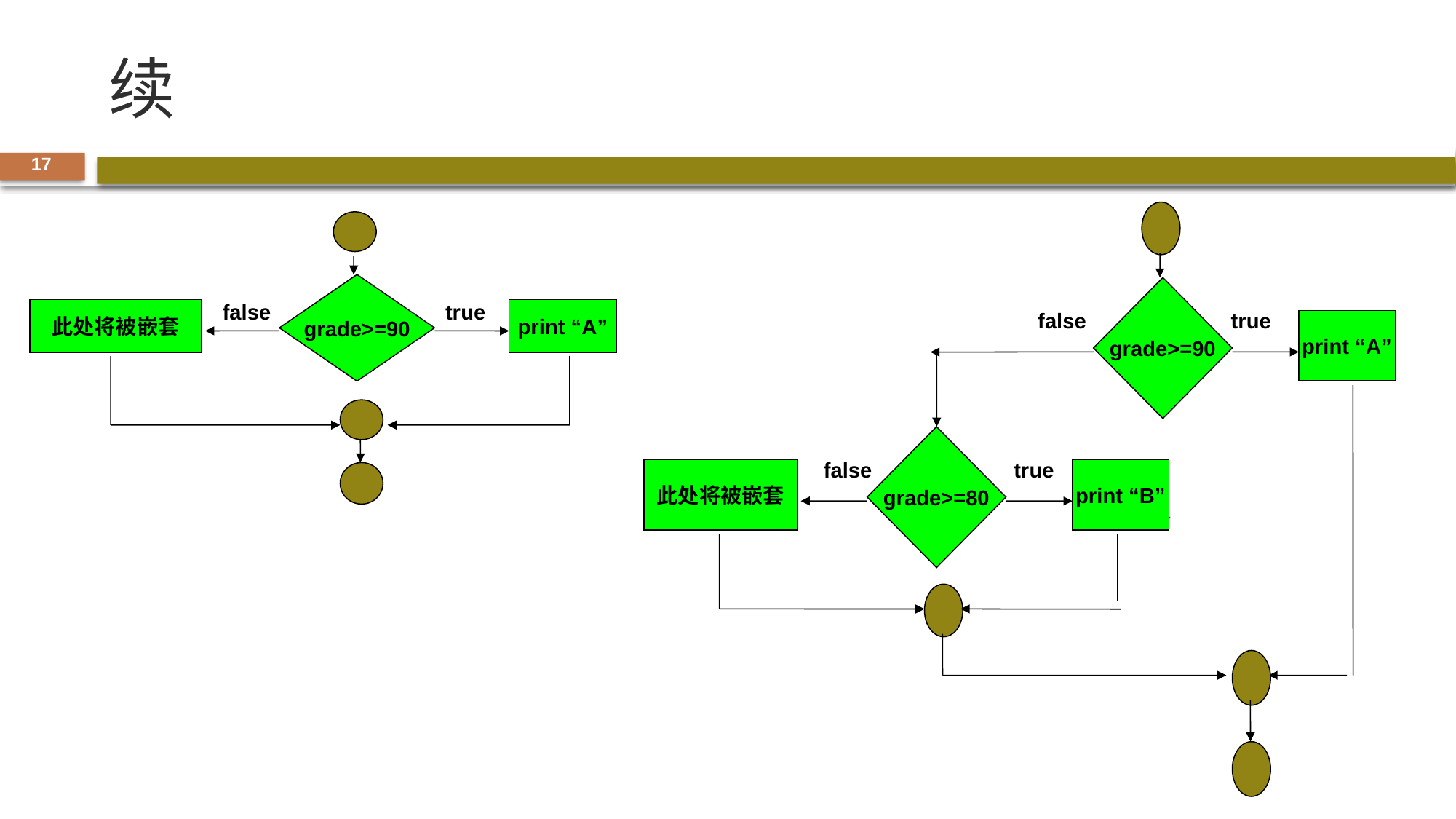

# 续
17

grade>=90
false
true
print “A”

grade>=80
false
true
此处将被嵌套
print “B”

grade>=90
false
true
此处将被嵌套
print “A”